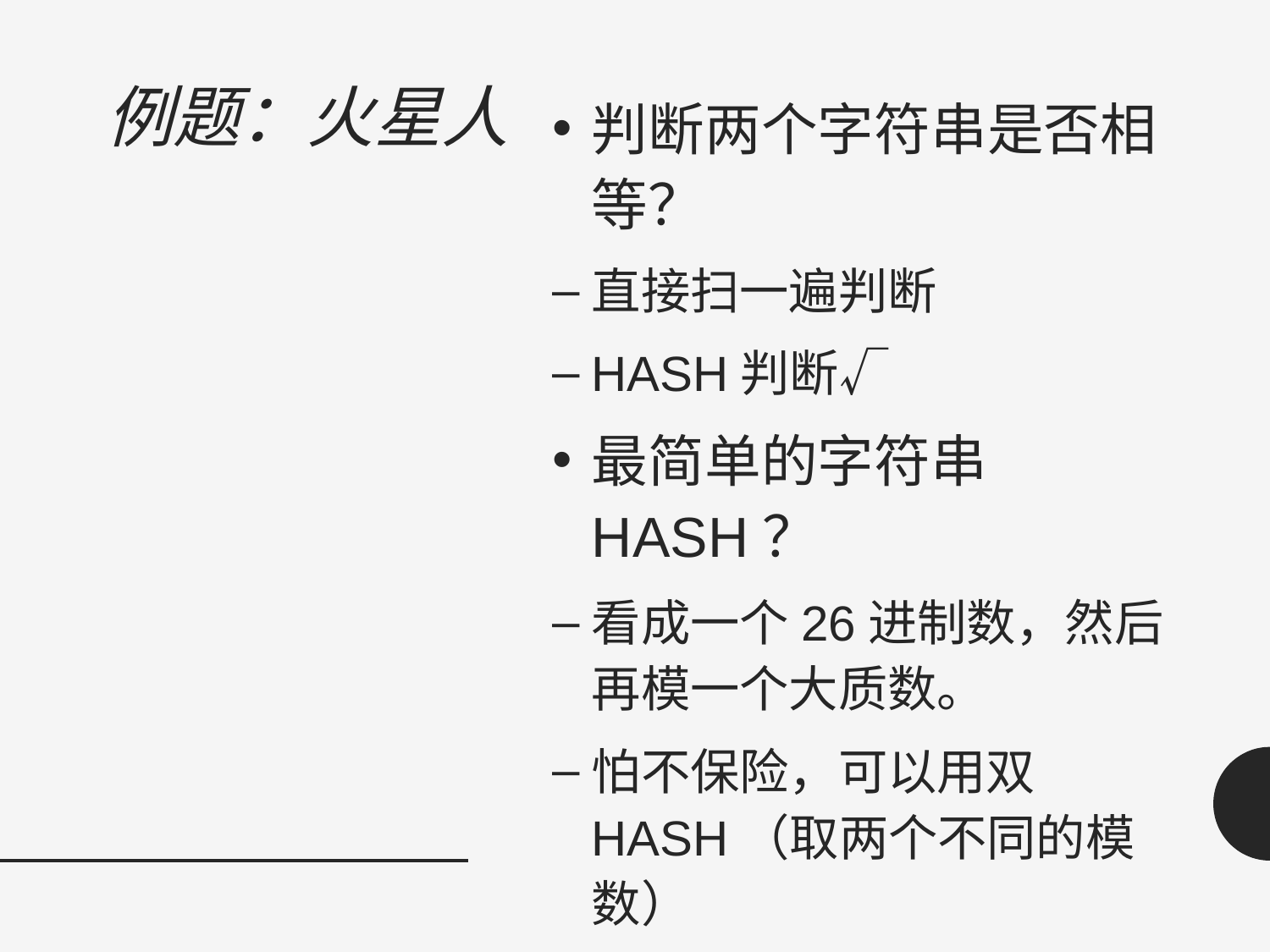

# 例题：火星人
判断两个字符串是否相等？
直接扫一遍判断
HASH判断√
最简单的字符串HASH？
看成一个26进制数，然后再模一个大质数。
怕不保险，可以用双HASH（取两个不同的模数）